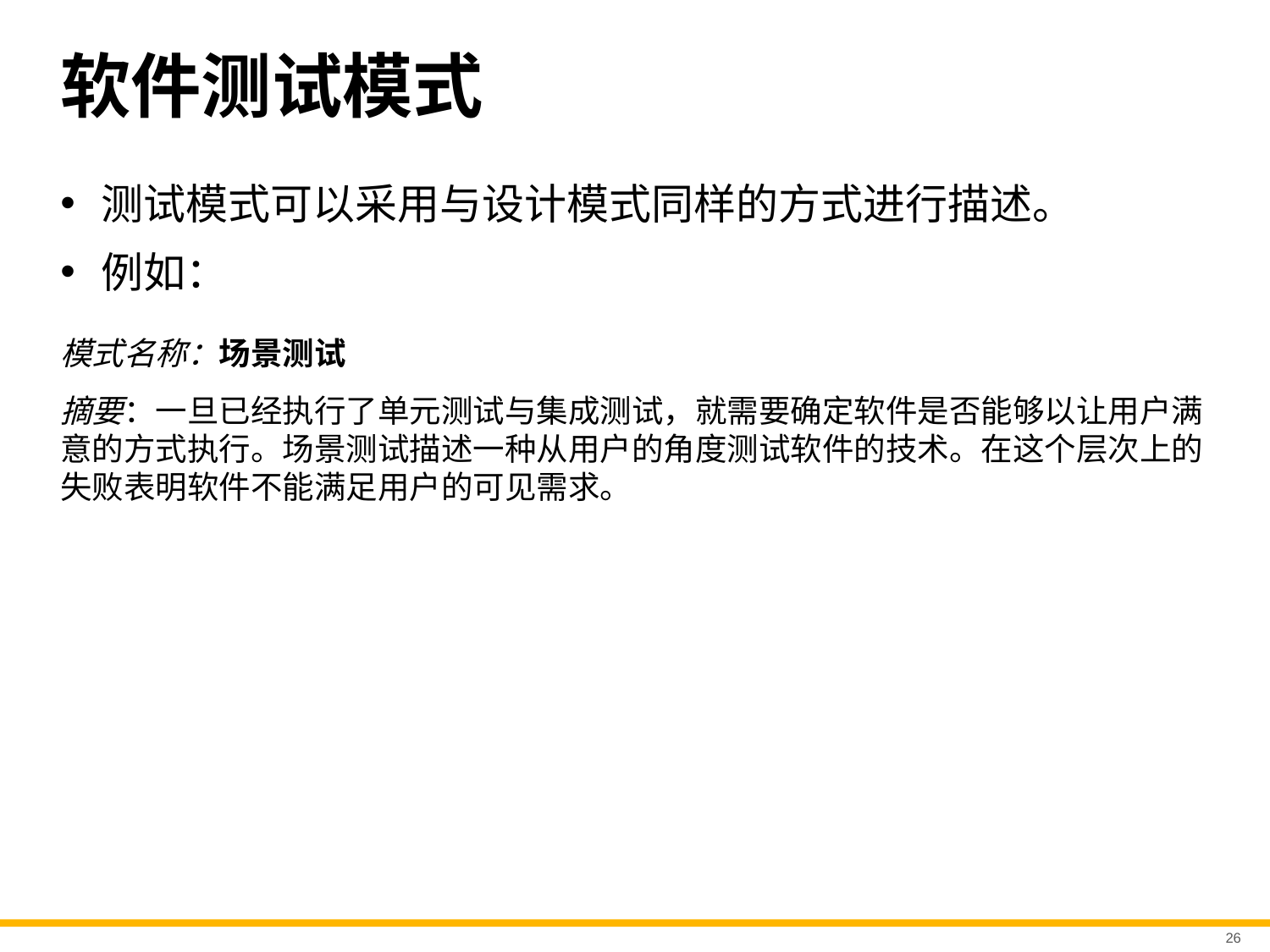

# 软件测试模式
测试模式可以采用与设计模式同样的方式进行描述。
例如：
模式名称：场景测试
摘要：一旦已经执行了单元测试与集成测试，就需要确定软件是否能够以让用户满意的方式执行。场景测试描述一种从用户的角度测试软件的技术。在这个层次上的失败表明软件不能满足用户的可见需求。
26